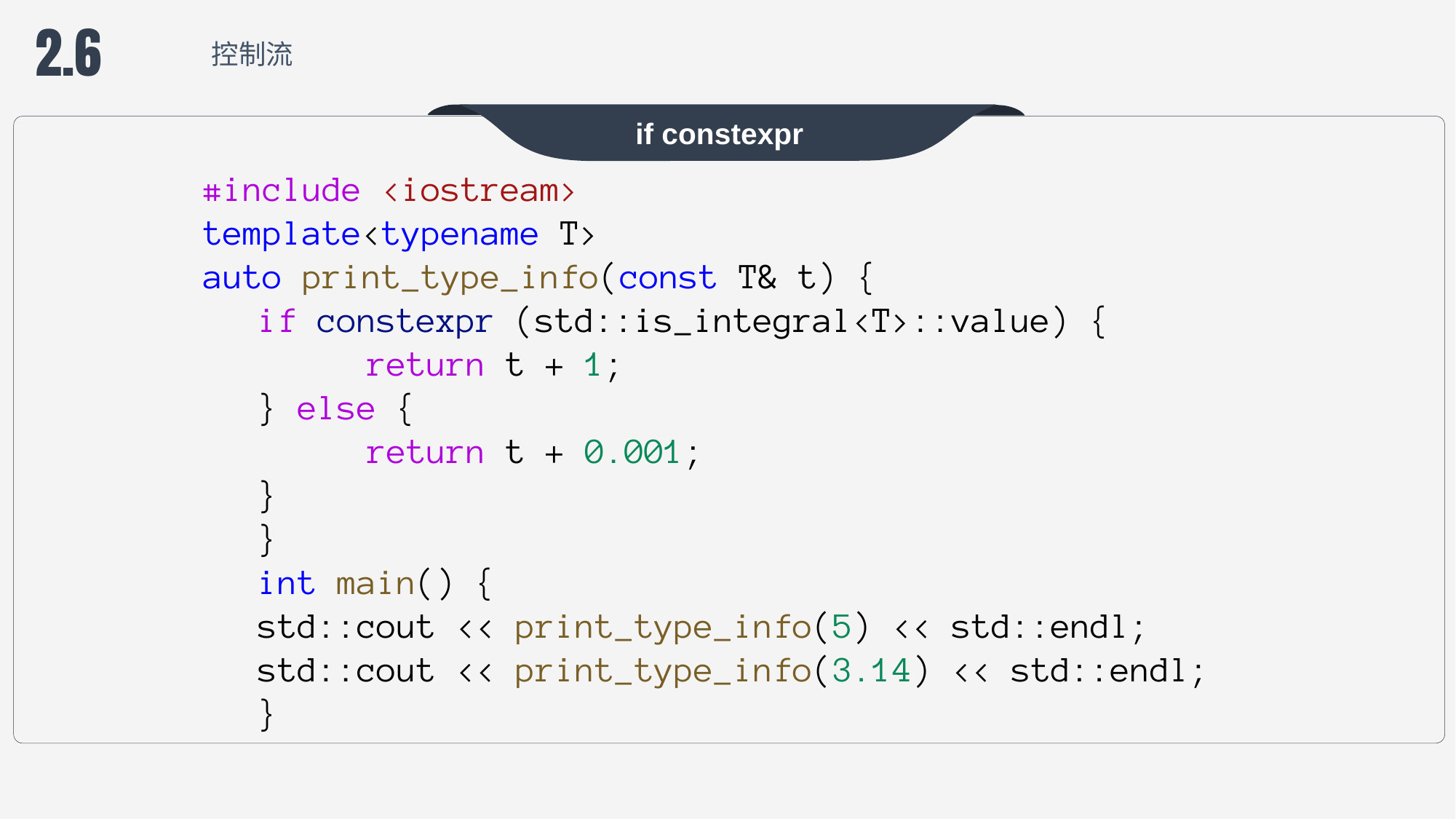

2.6
控制流

if constexpr

#include <iostream>
template<typename T>
auto print_type_info(const T& t) {
if constexpr (std::is_integral<T>::value) {
	return t + 1;
} else {
	return t + 0.001;
}
}
int main() {
std::cout << print_type_info(5) << std::endl;
std::cout << print_type_info(3.14) << std::endl;
}